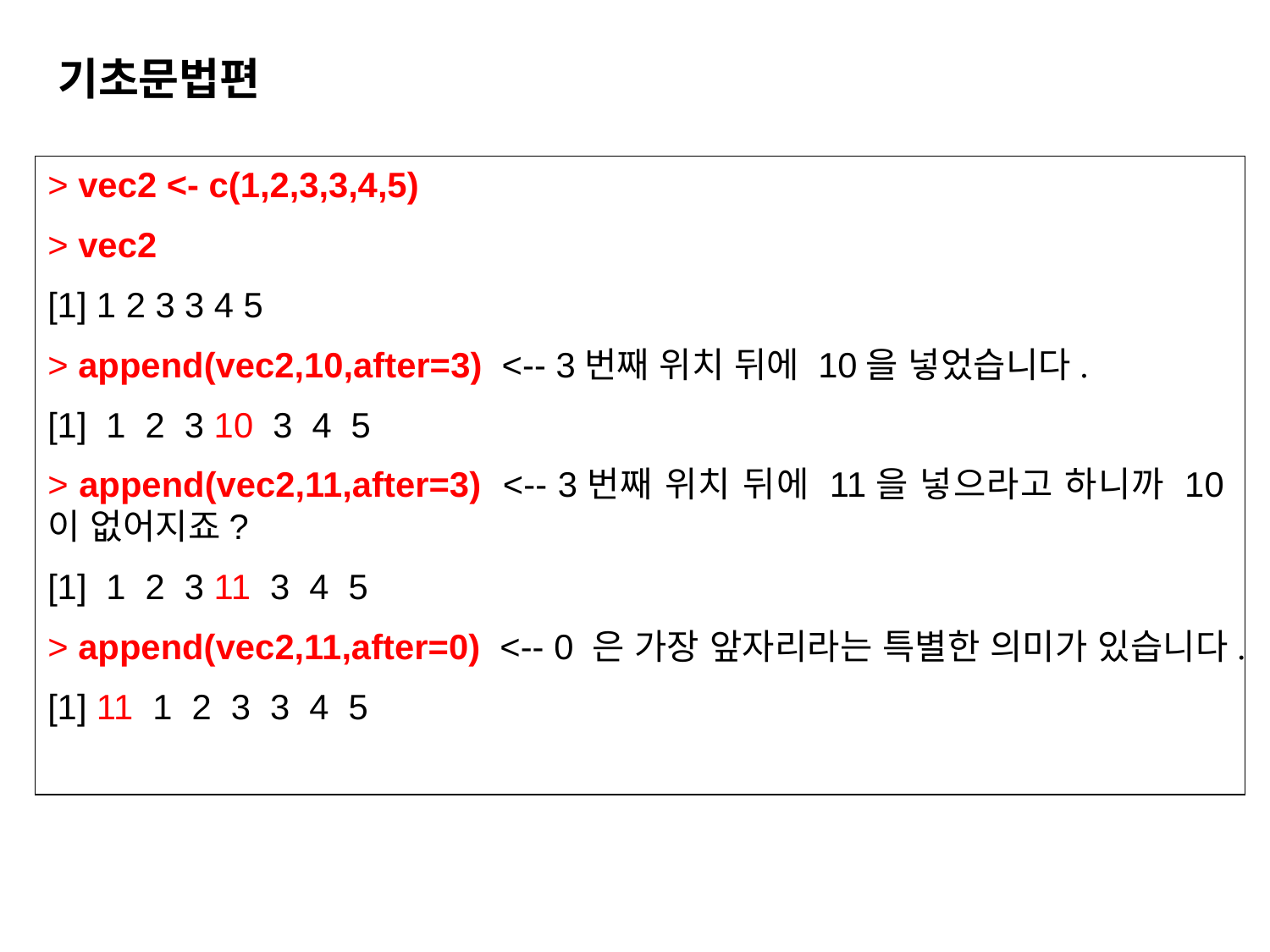

기초문법편
> vec2 <- c(1,2,3,3,4,5)
> vec2
[1] 1 2 3 3 4 5
> append(vec2,10,after=3)  <-- 3번째 위치 뒤에 10을 넣었습니다.
[1]  1  2  3 10  3  4  5
> append(vec2,11,after=3)  <-- 3번째 위치 뒤에 11을 넣으라고 하니까 10이 없어지죠?
[1]  1  2  3 11  3  4  5
> append(vec2,11,after=0)  <-- 0 은 가장 앞자리라는 특별한 의미가 있습니다.
[1] 11  1  2  3  3  4  5